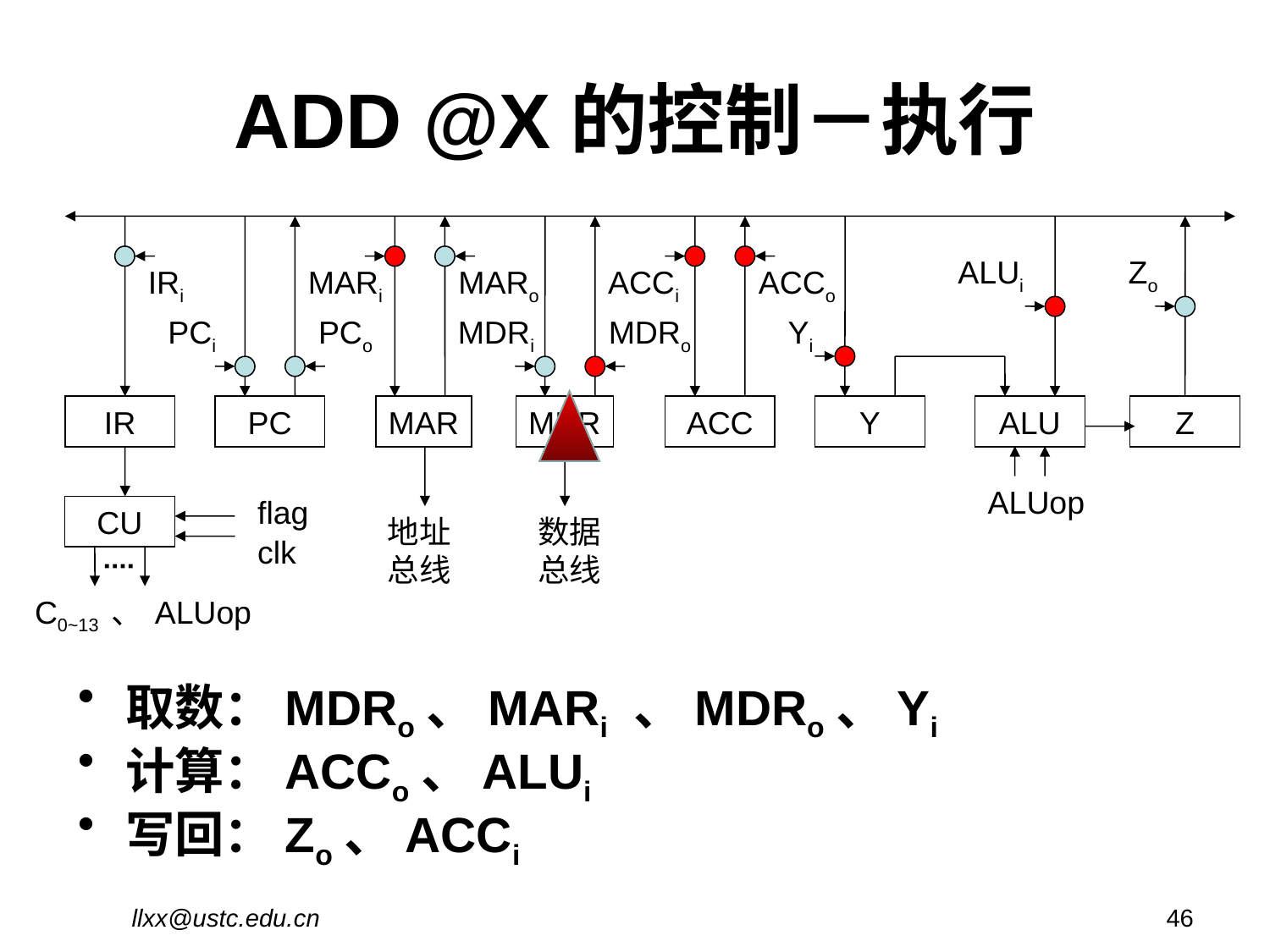

# ADD @X的控制－执行

ALUi
Zo

IRi
MARi
MARo
ACCi
ACCo

PCi
PCo
MDRi
MDRo
Yi

IR
PC
MAR
MDR
ACC
Y
ALU
Z

ALUop
flag
CU
地址
总线
数据
总线

clk

C0~13 、 ALUop

取数：MDRo、MARi 、MDRo、Yi
计算：ACCo、ALUi
写回：Zo、ACCi
llxx@ustc.edu.cn
46